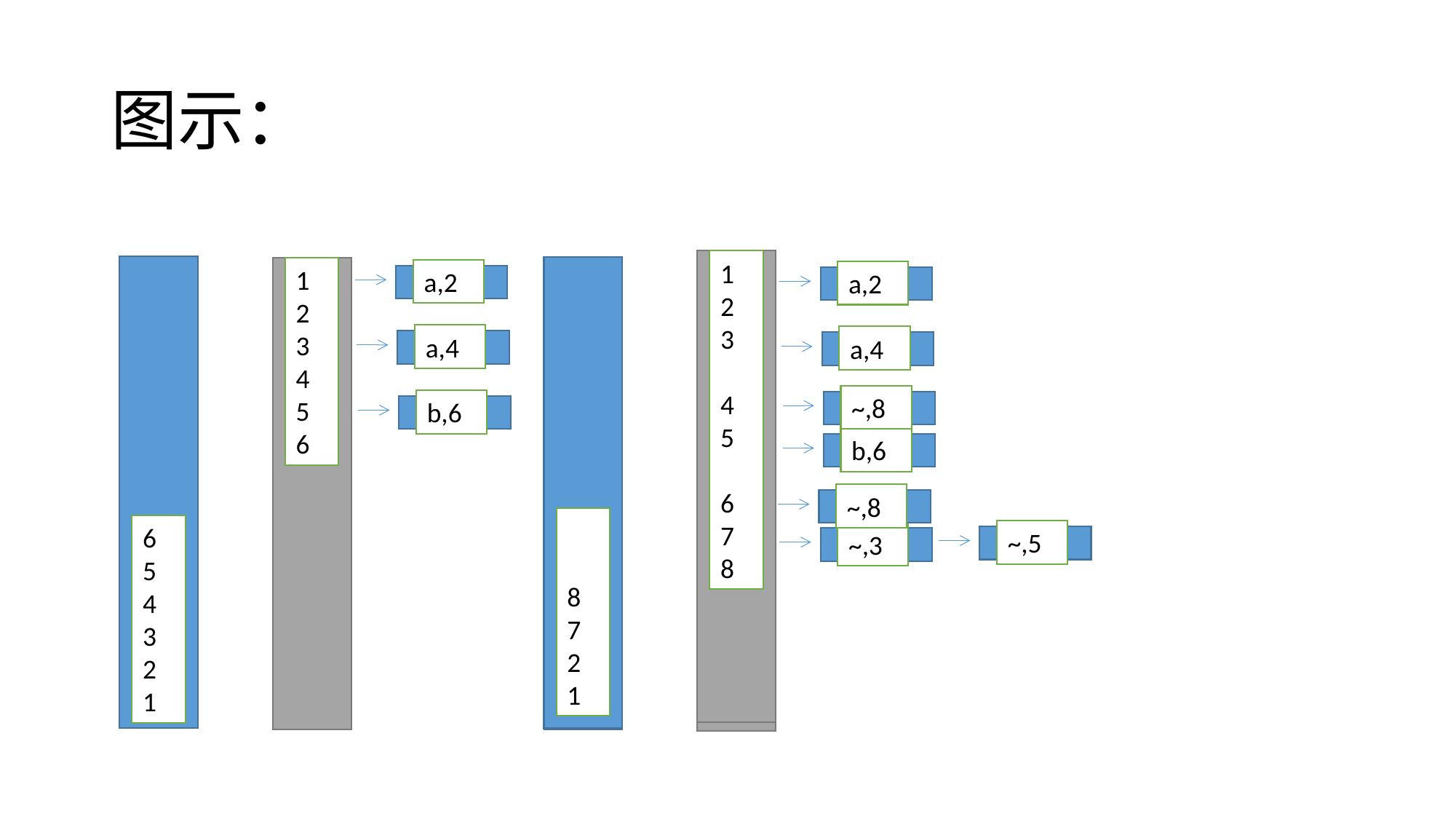

# 图示：

1
2
3

4
5

6
7
8

1
2
3
4
5
6

1
2
3

4
5

6
7
8
a,2
a,2

a,4
a,4

~,8
b,6

b,6

~,8

8
7
2
1
6
5
4
3
2
1

6
3
2
1
~,5
~,3